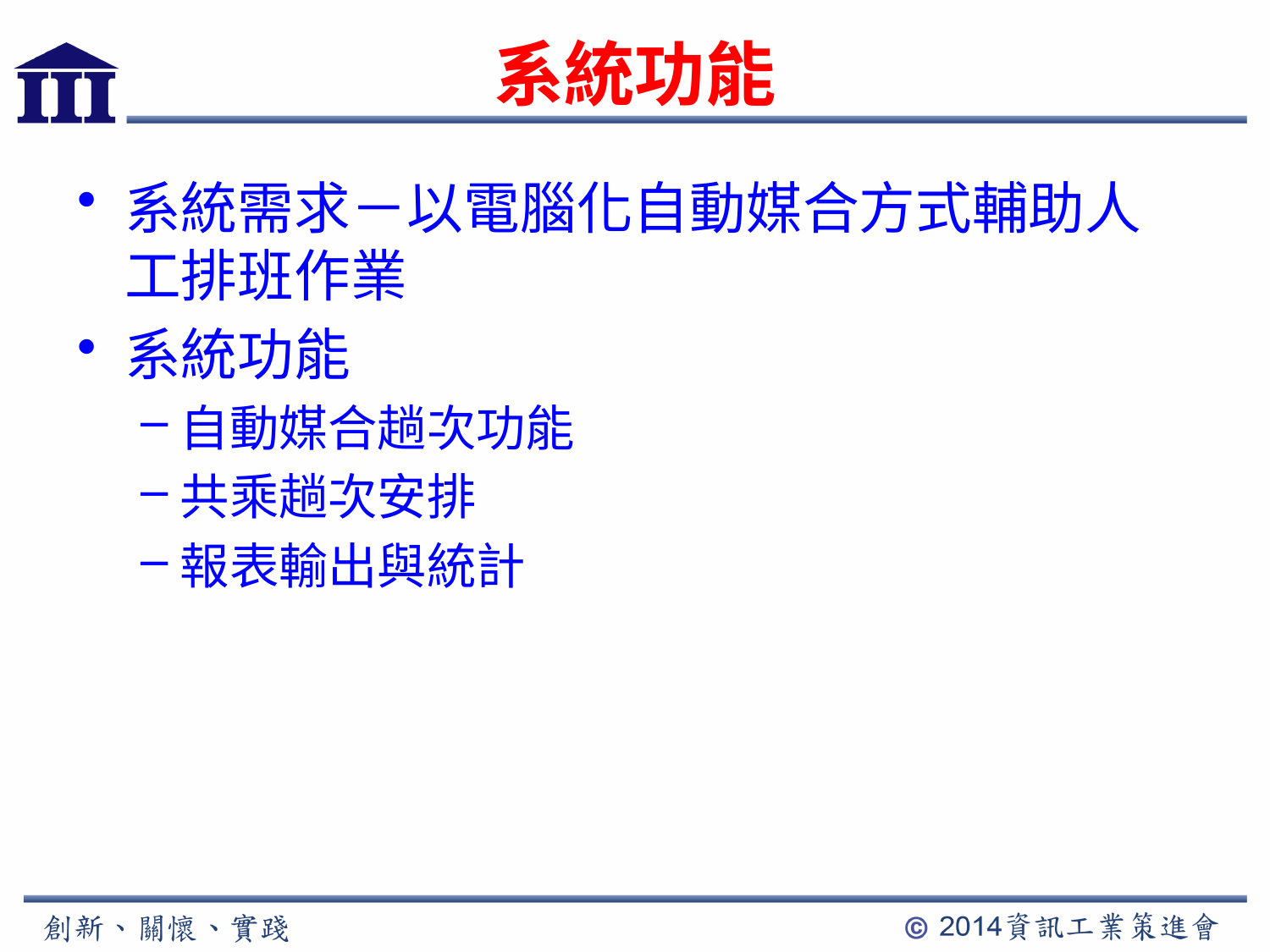

# 系統功能
系統需求－以電腦化自動媒合方式輔助人工排班作業
系統功能
自動媒合趟次功能
共乘趟次安排
報表輸出與統計